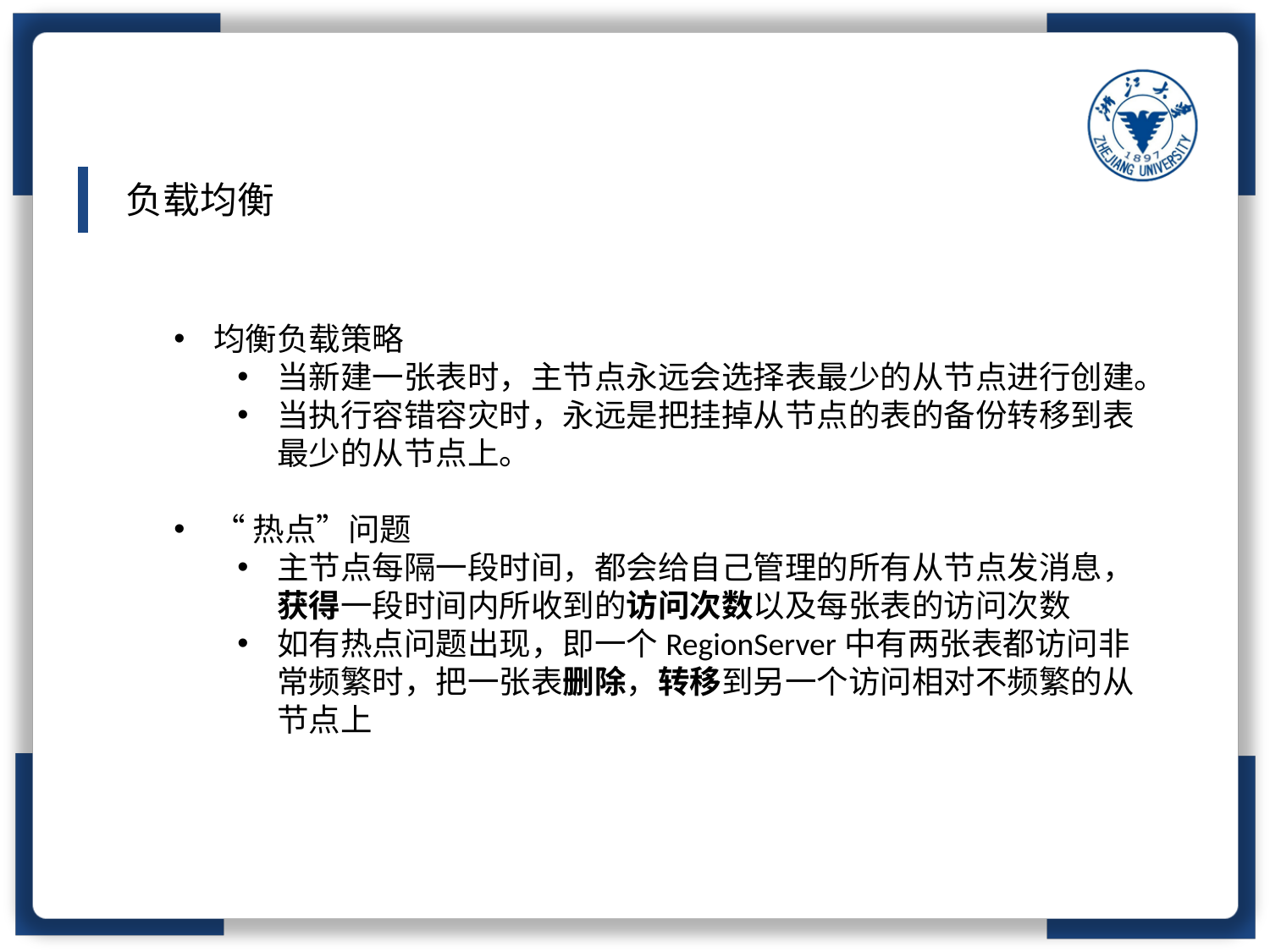

负载均衡
均衡负载策略
当新建一张表时，主节点永远会选择表最少的从节点进行创建。
当执行容错容灾时，永远是把挂掉从节点的表的备份转移到表最少的从节点上。

“热点”问题
主节点每隔一段时间，都会给自己管理的所有从节点发消息，获得一段时间内所收到的访问次数以及每张表的访问次数
如有热点问题出现，即一个RegionServer中有两张表都访问非常频繁时，把一张表删除，转移到另一个访问相对不频繁的从节点上